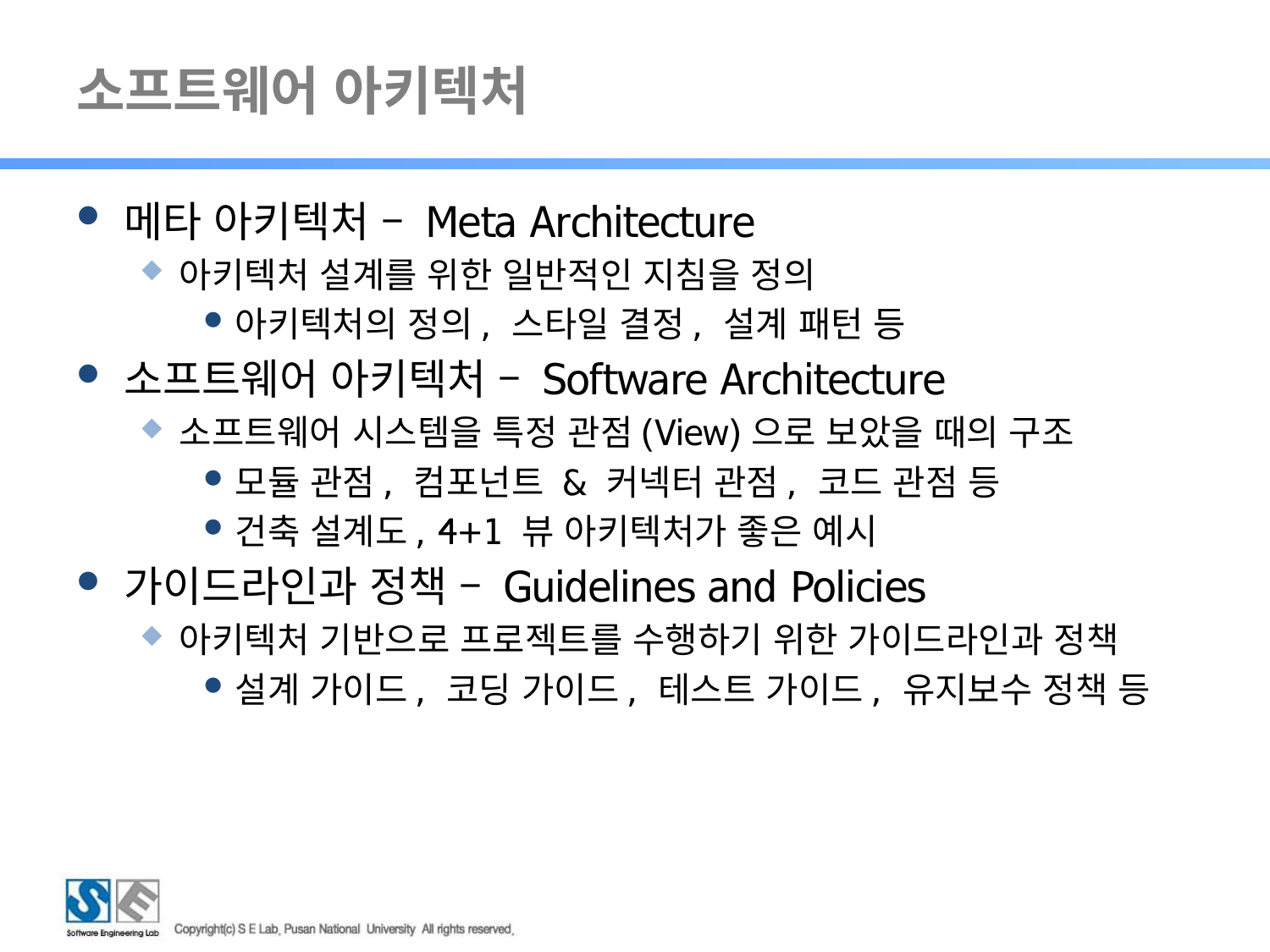

# 소프트웨어 아키텍처
메타 아키텍처 – Meta Architecture
아키텍처 설계를 위한 일반적인 지침을 정의
아키텍처의 정의, 스타일 결정, 설계 패턴 등
소프트웨어 아키텍처 – Software Architecture
소프트웨어 시스템을 특정 관점(View)으로 보았을 때의 구조
모듈 관점, 컴포넌트 & 커넥터 관점, 코드 관점 등
건축 설계도, 4+1 뷰 아키텍처가 좋은 예시
가이드라인과 정책 – Guidelines and Policies
아키텍처 기반으로 프로젝트를 수행하기 위한 가이드라인과 정책
설계 가이드, 코딩 가이드, 테스트 가이드, 유지보수 정책 등